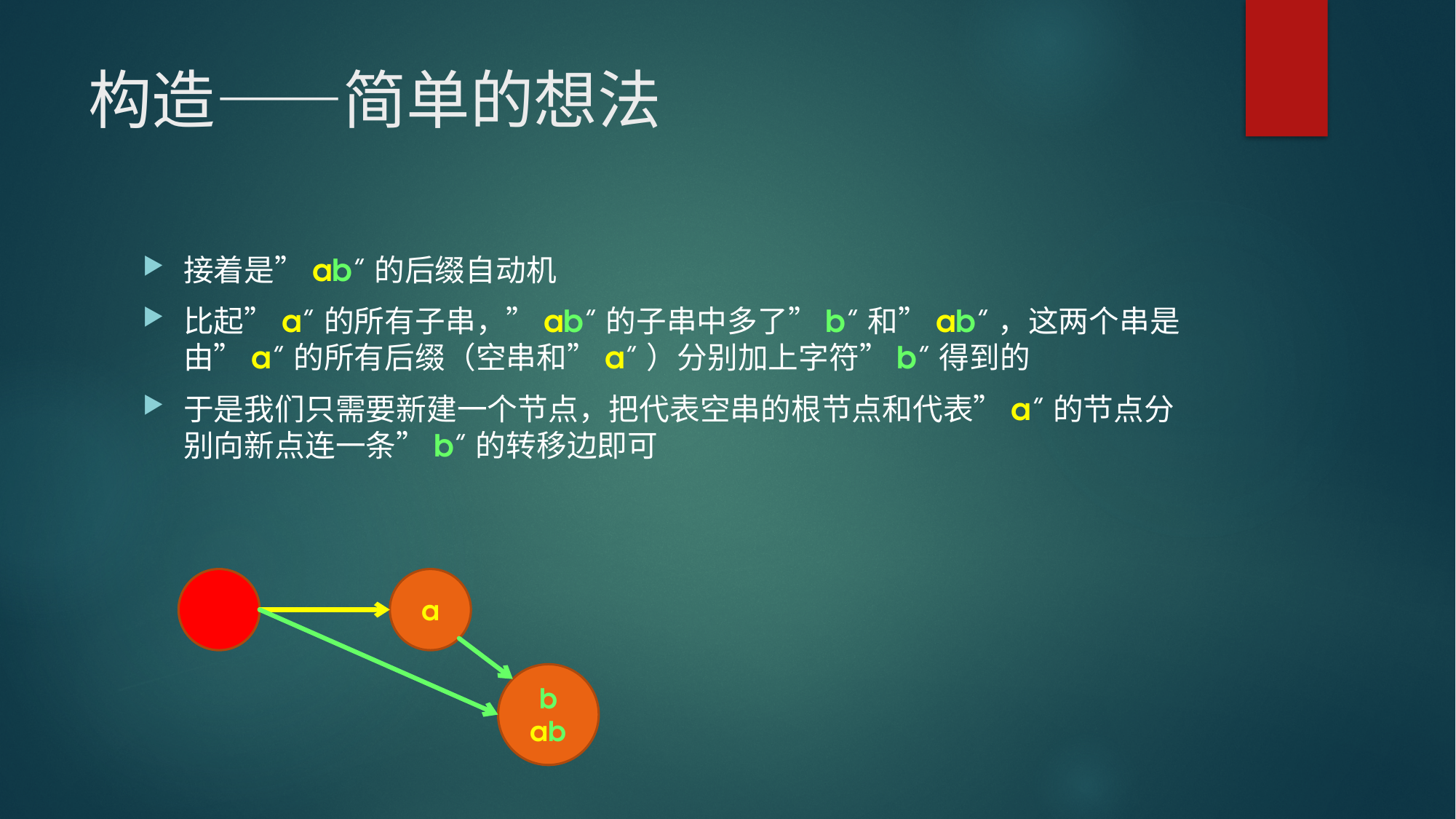

# 构造——简单的想法
接着是”ab”的后缀自动机
比起”a”的所有子串，”ab”的子串中多了”b”和”ab”，这两个串是由”a”的所有后缀（空串和”a”）分别加上字符”b”得到的
于是我们只需要新建一个节点，把代表空串的根节点和代表”a”的节点分别向新点连一条”b”的转移边即可

a
b
ab